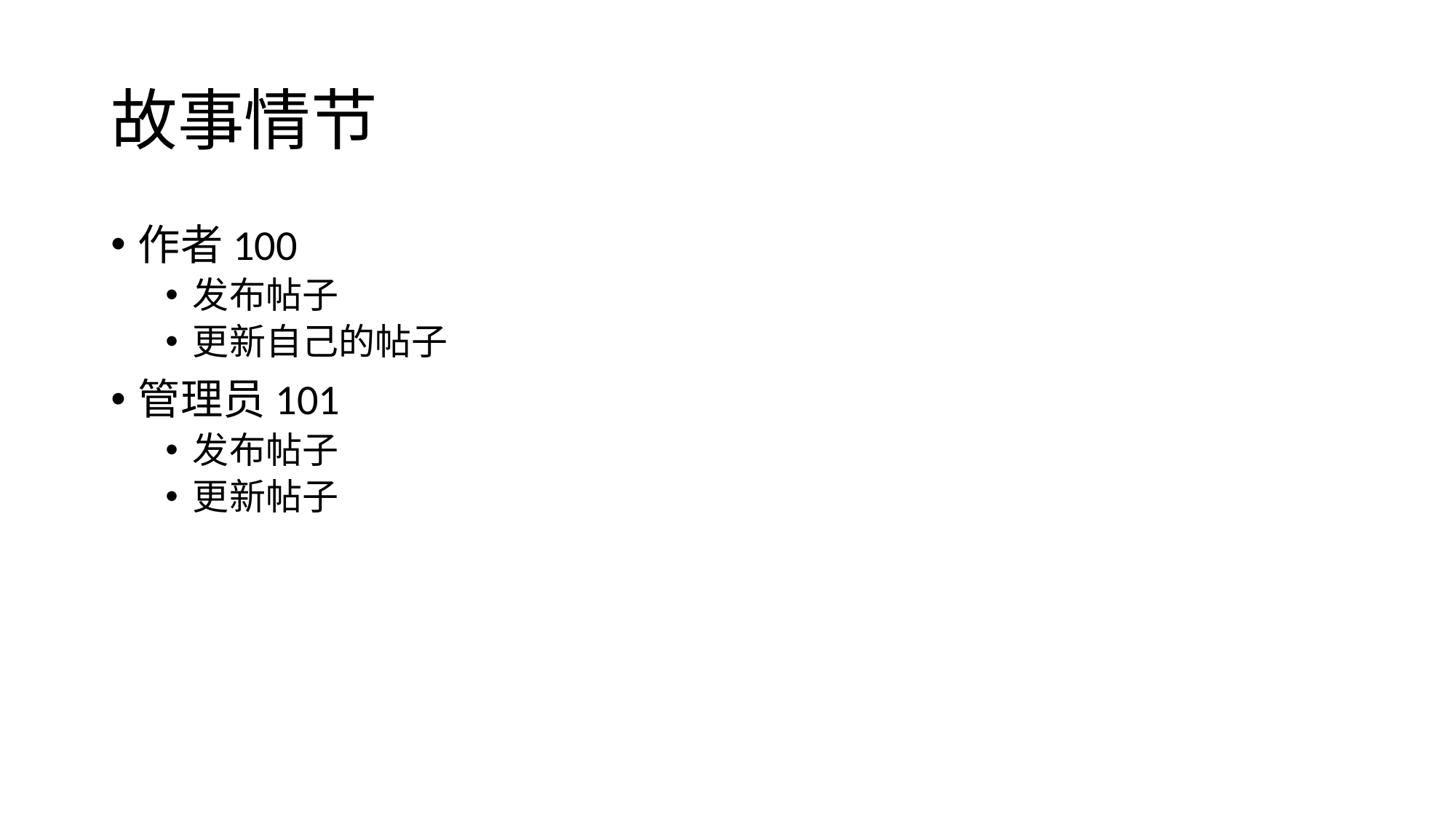

# 故事情节
作者100
发布帖子
更新自己的帖子
管理员101
发布帖子
更新帖子